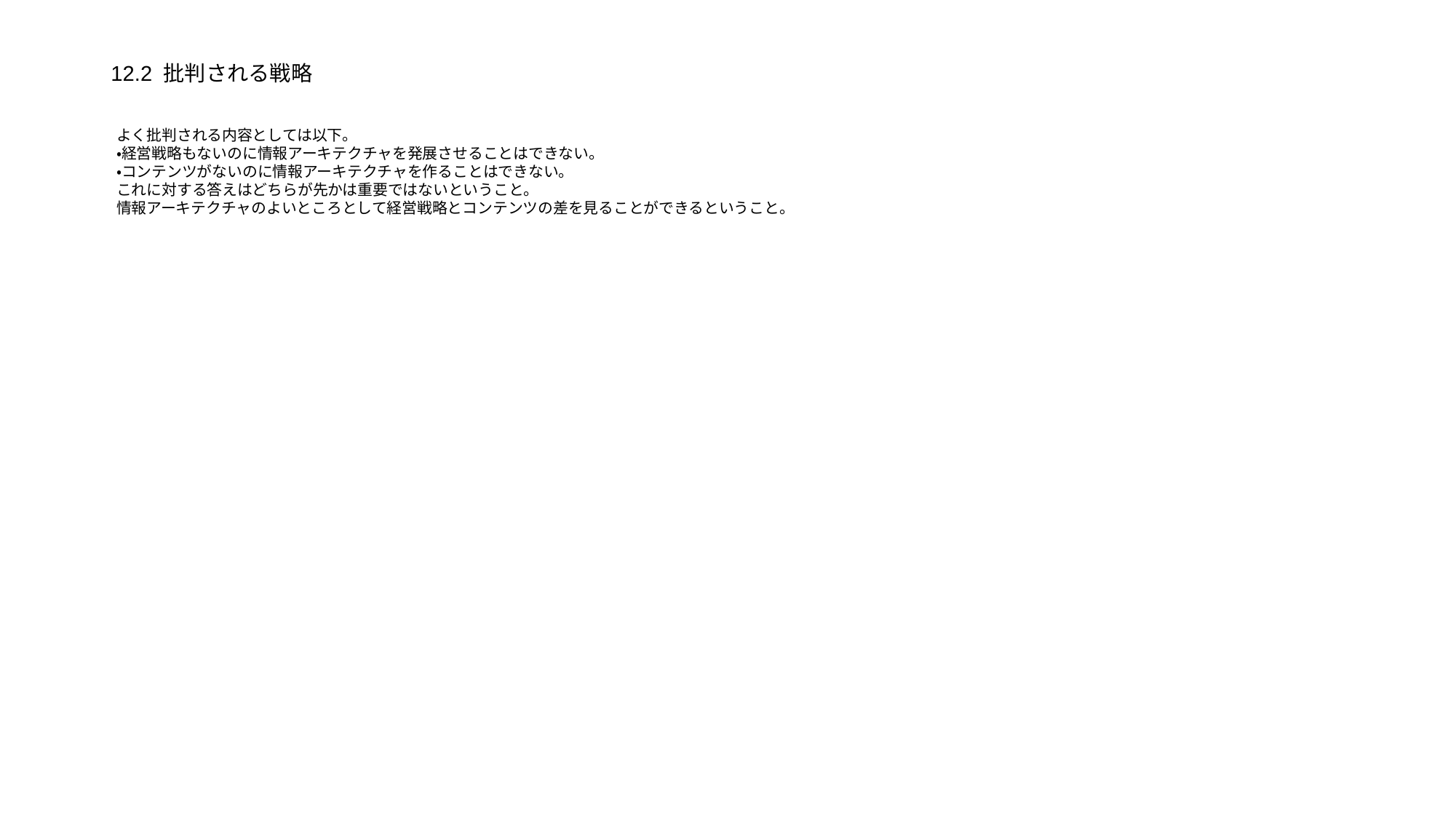

# 12.2 批判される戦略
よく批判される内容としては以下。
・経営戦略もないのに情報アーキテクチャを発展させることはできない。
・コンテンツがないのに情報アーキテクチャを作ることはできない。
これに対する答えはどちらが先かは重要ではないということ。
情報アーキテクチャのよいところとして経営戦略とコンテンツの差を見ることができるということ。